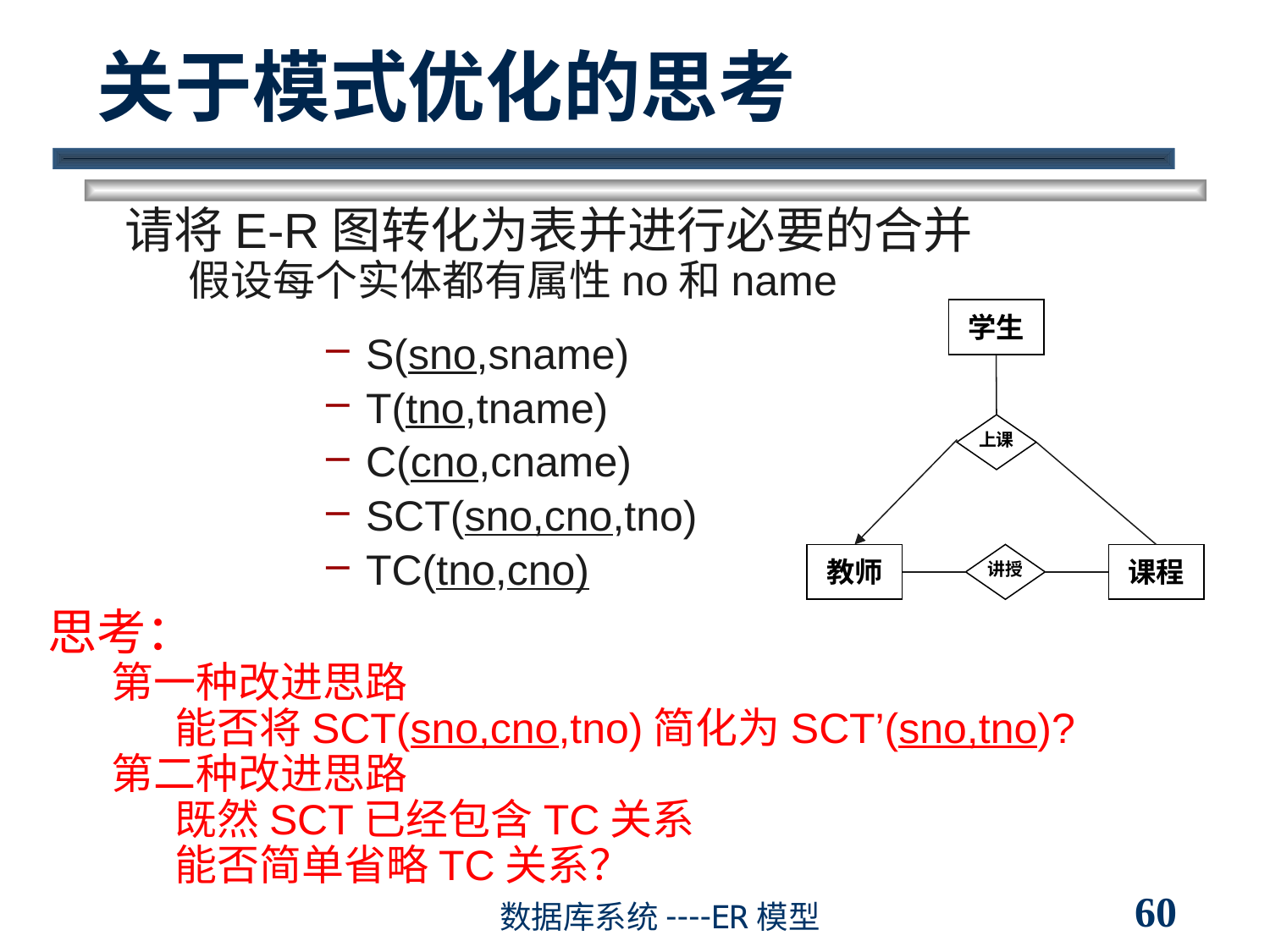

# 关于模式优化的思考
请将E-R图转化为表并进行必要的合并
假设每个实体都有属性no和name
学生
上课

教师
讲授

课程
S(sno,sname)
T(tno,tname)
C(cno,cname)
SCT(sno,cno,tno)
TC(tno,cno)
思考：
第一种改进思路
能否将SCT(sno,cno,tno)简化为SCT’(sno,tno)?
第二种改进思路
既然SCT已经包含TC关系
能否简单省略TC关系？
60
数据库系统----ER模型